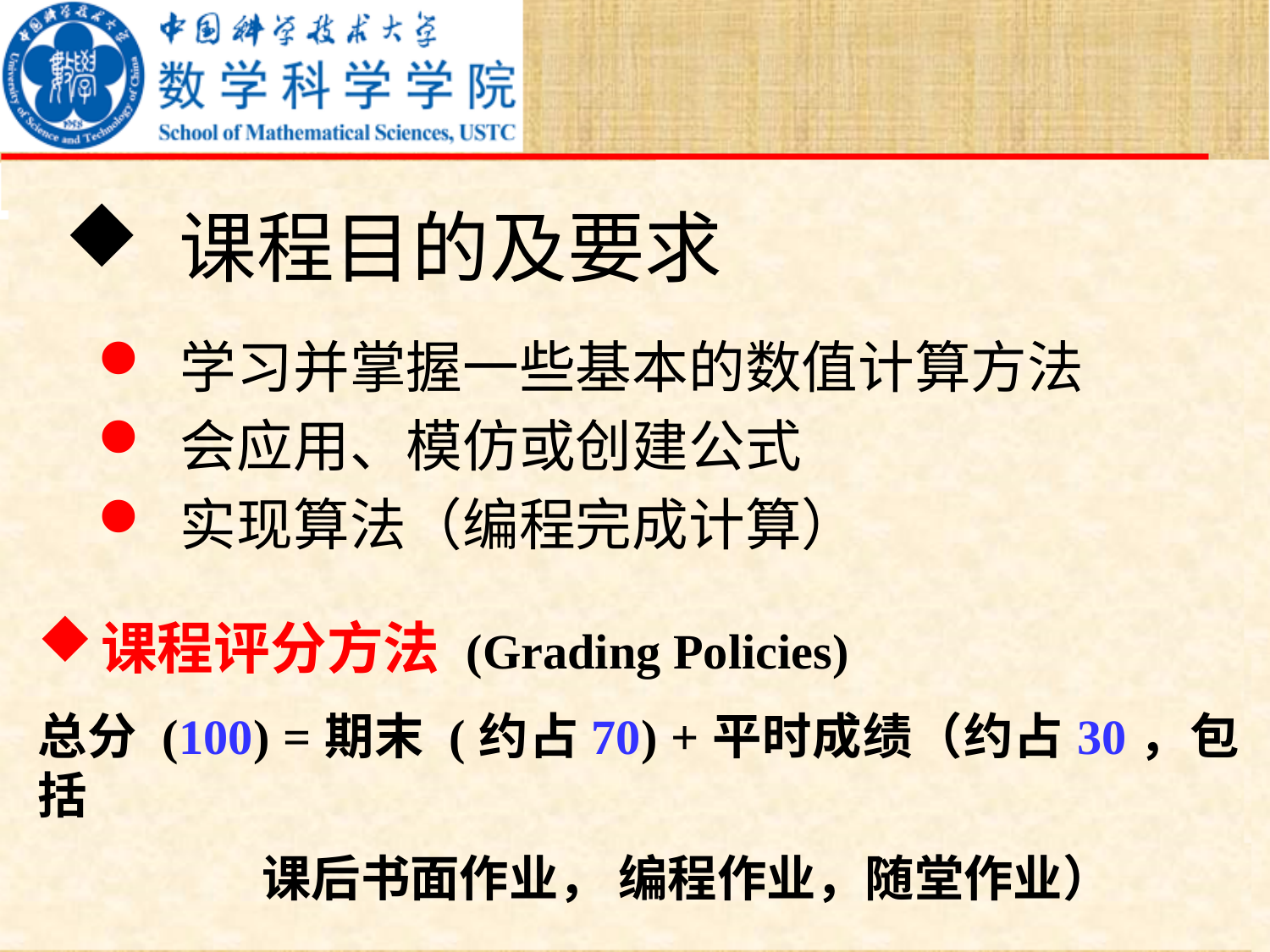

# 课程目的及要求
 学习并掌握一些基本的数值计算方法
 会应用、模仿或创建公式
 实现算法（编程完成计算）
课程评分方法 (Grading Policies)
总分 (100) =期末 (约占70) +平时成绩（约占30，包括
                   课后书面作业， 编程作业，随堂作业）